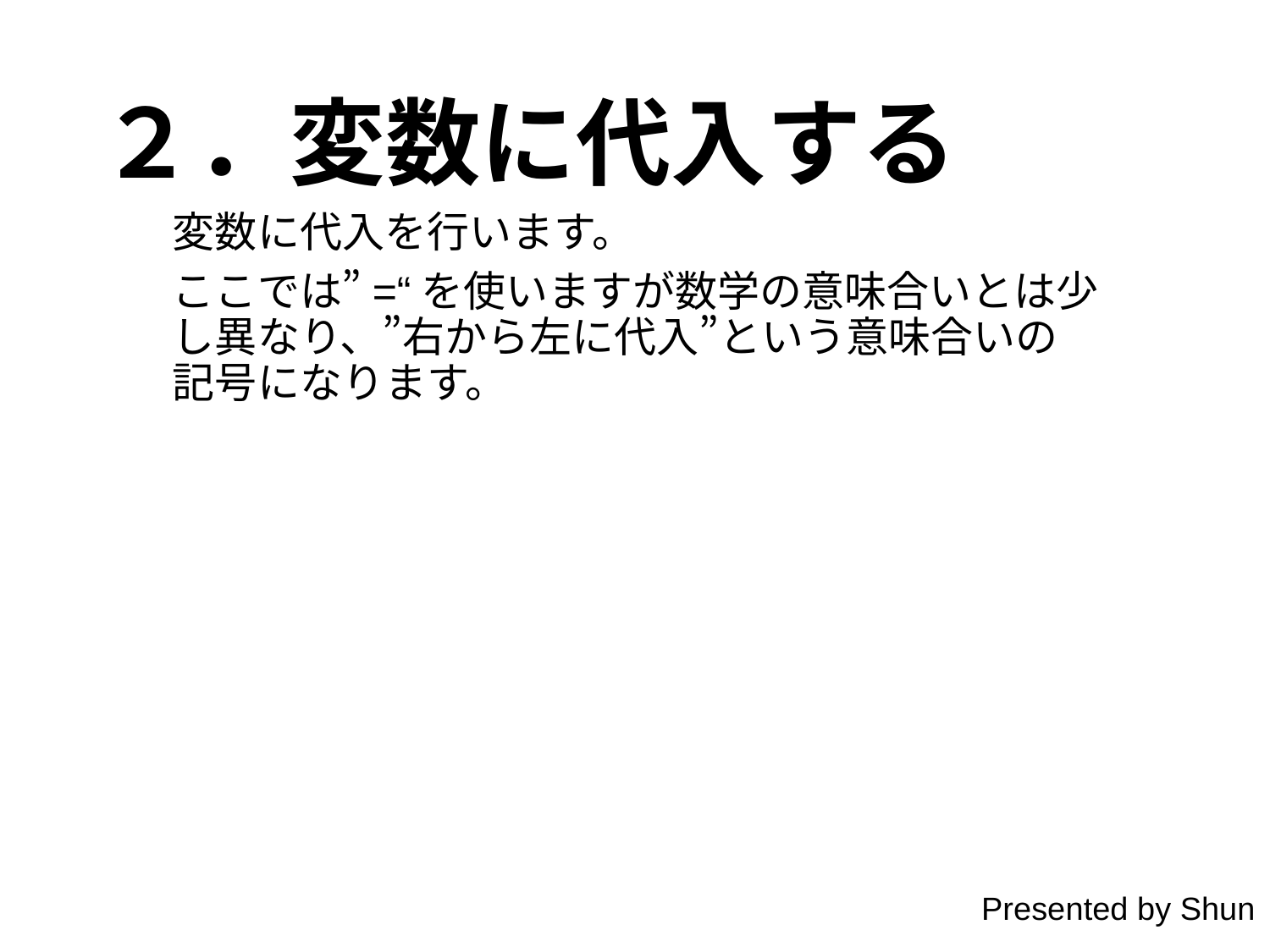

# ２．変数に代入する
変数に代入を行います。
ここでは”=“を使いますが数学の意味合いとは少し異なり、”右から左に代入”という意味合いの記号になります。

Presented by Shun